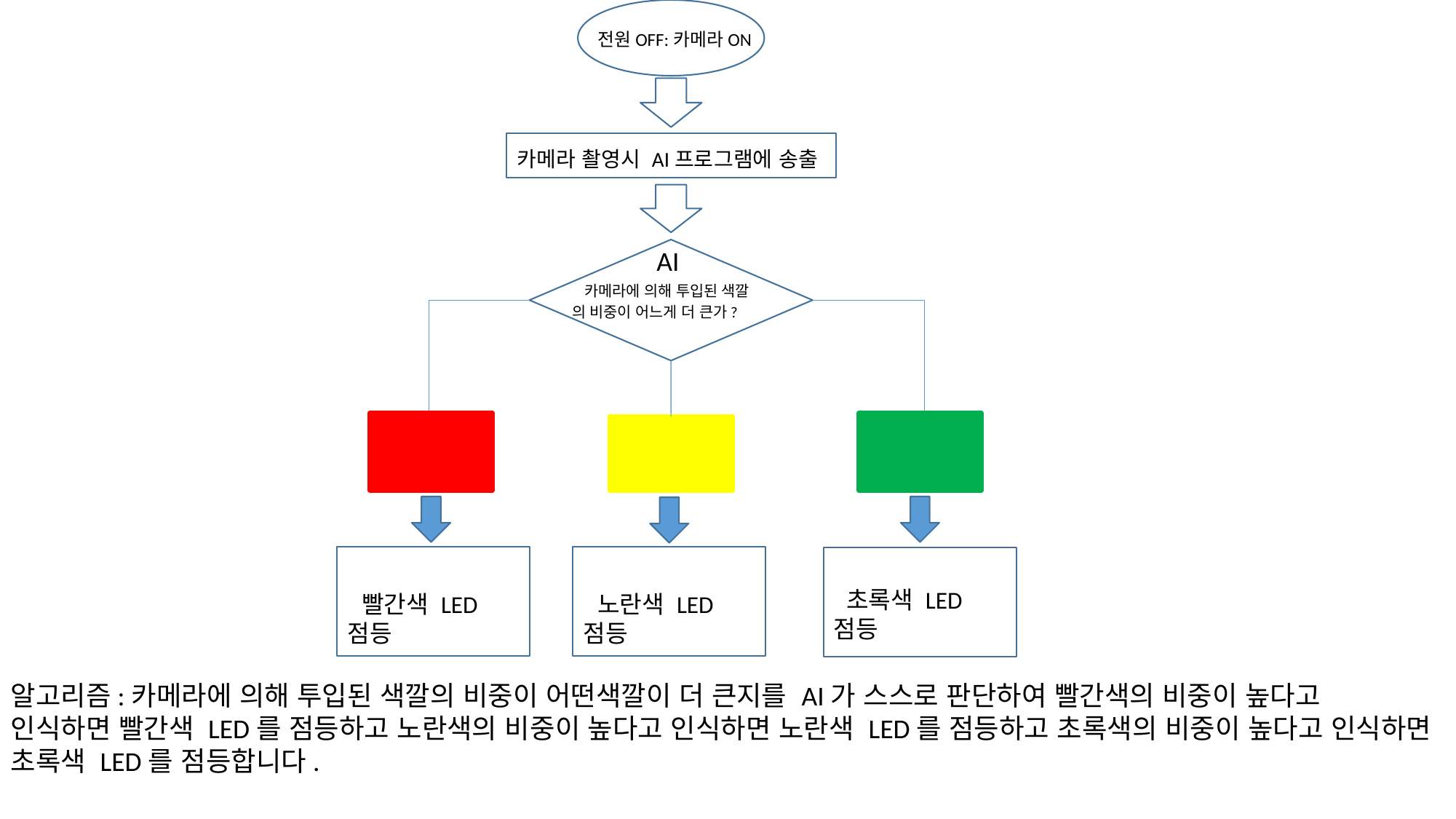

전원OFF:카메라ON

카메라 촬영시 AI프로그램에 송출

          AI

 카메라에 의해 투입된 색깔 의 비중이 어느게 더 큰가?

 초록색 LED점등

 빨간색 LED점등

 노란색 LED점등

알고리즘:카메라에 의해 투입된 색깔의 비중이 어떤색깔이 더 큰지를 AI가 스스로 판단하여 빨간색의 비중이 높다고       인식하면 빨간색 LED를 점등하고 노란색의 비중이 높다고 인식하면 노란색 LED를 점등하고 초록색의 비중이 높다고 인식하면 초록색 LED를 점등합니다.